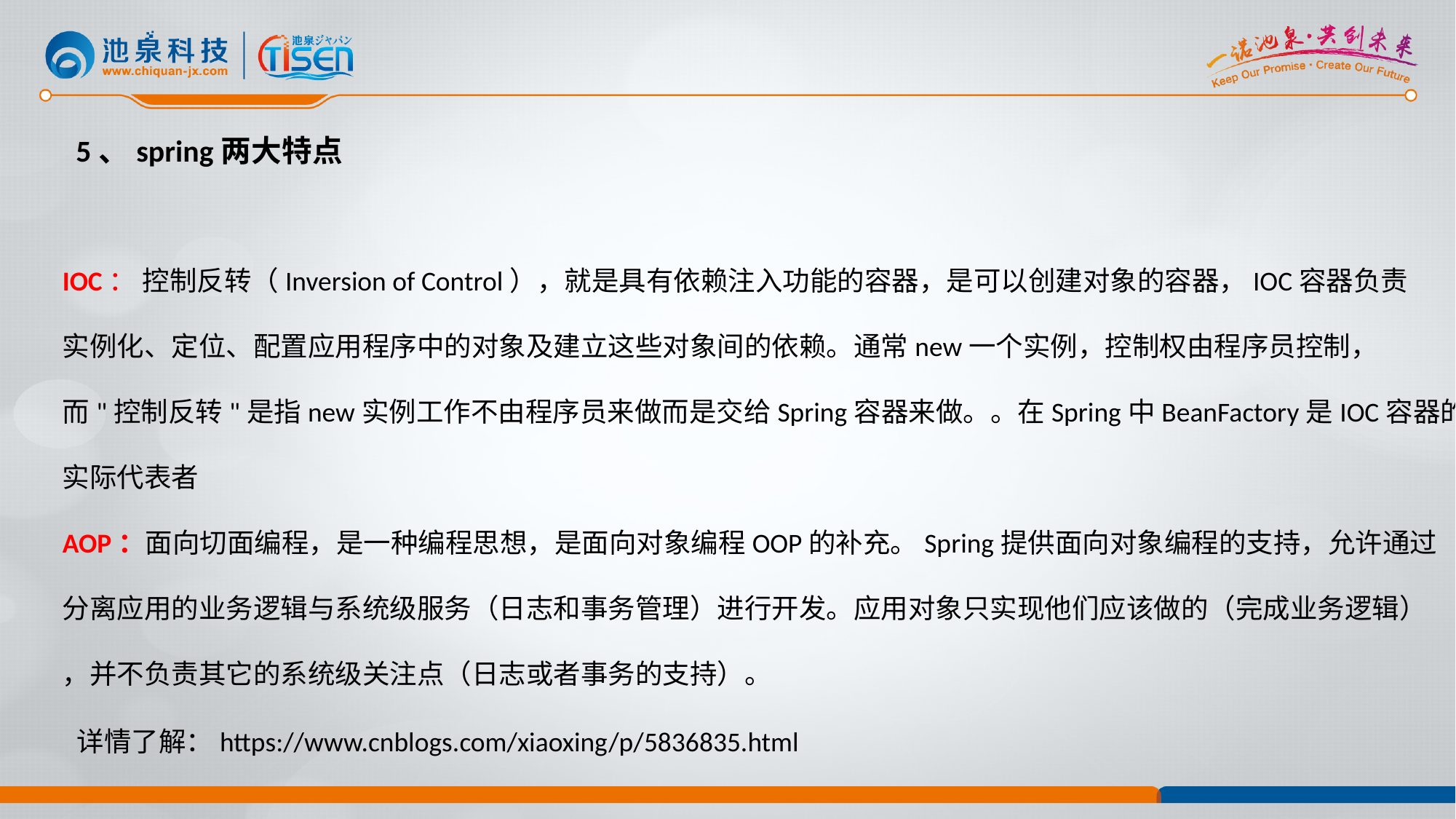

5、spring两大特点
IOC： 控制反转（Inversion of Control），就是具有依赖注入功能的容器，是可以创建对象的容器，IOC容器负责
实例化、定位、配置应用程序中的对象及建立这些对象间的依赖。通常new一个实例，控制权由程序员控制，
而"控制反转"是指new实例工作不由程序员来做而是交给Spring容器来做。。在Spring中BeanFactory是IOC容器的
实际代表者
AOP：面向切面编程，是一种编程思想，是面向对象编程OOP的补充。Spring提供面向对象编程的支持，允许通过
分离应用的业务逻辑与系统级服务（日志和事务管理）进行开发。应用对象只实现他们应该做的（完成业务逻辑）
，并不负责其它的系统级关注点（日志或者事务的支持）。

详情了解：https://www.cnblogs.com/xiaoxing/p/5836835.html